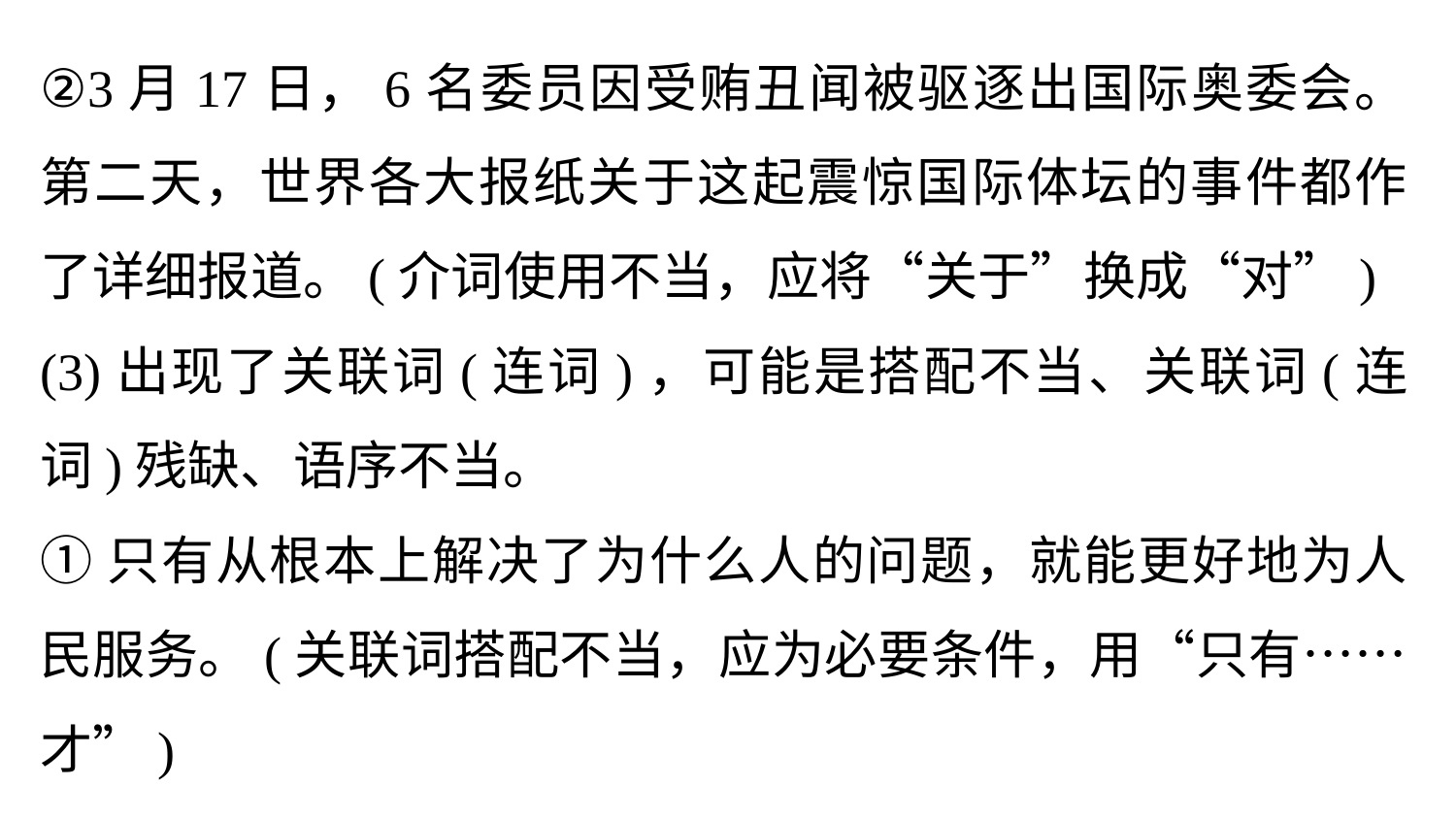

②3月17日，6名委员因受贿丑闻被驱逐出国际奥委会。第二天，世界各大报纸关于这起震惊国际体坛的事件都作了详细报道。(介词使用不当，应将“关于”换成“对”)
(3)出现了关联词(连词)，可能是搭配不当、关联词(连词)残缺、语序不当。
①只有从根本上解决了为什么人的问题，就能更好地为人民服务。(关联词搭配不当，应为必要条件，用“只有……才”)